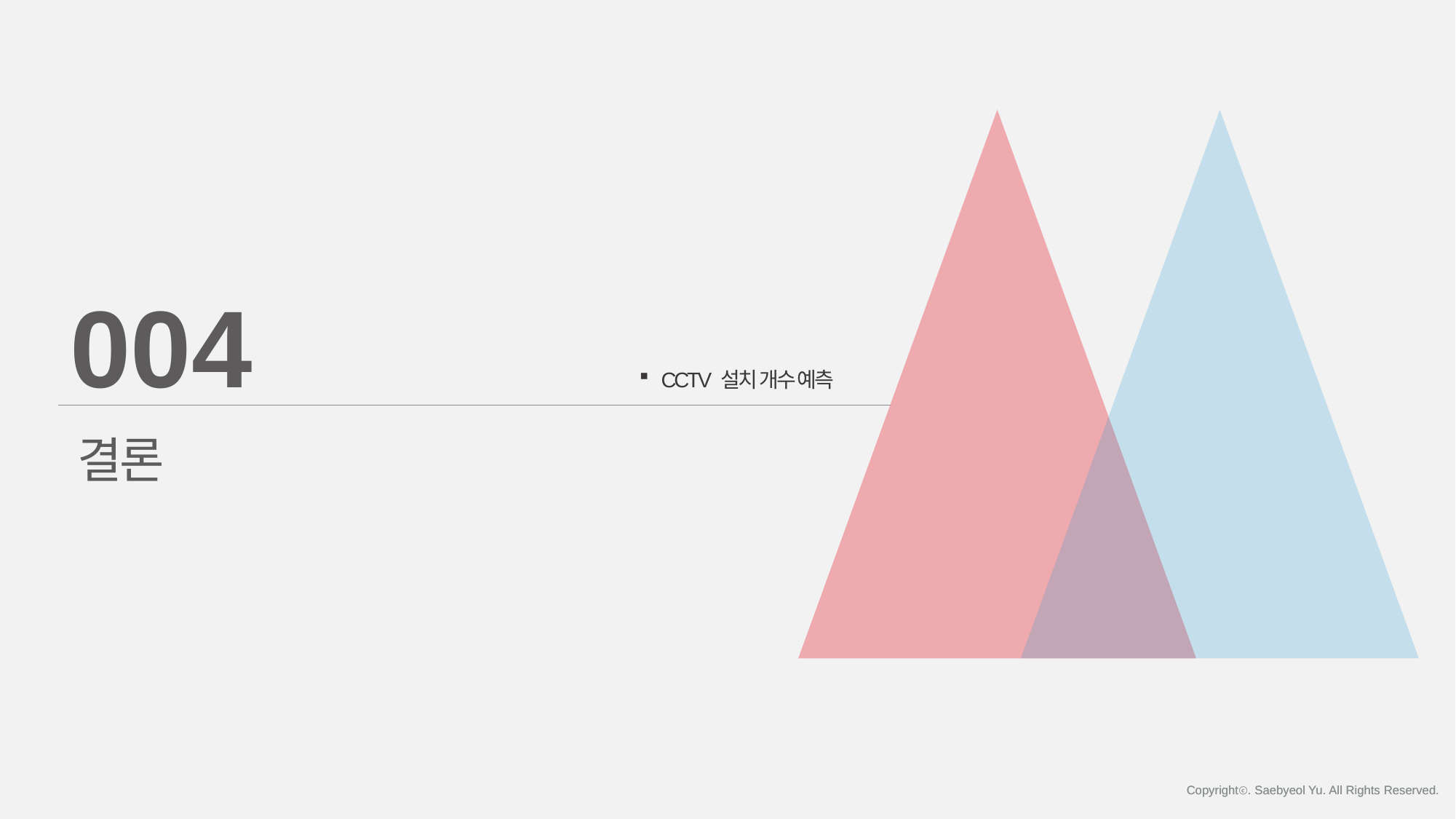

004
CCTV 설치 개수 예측
결론
Copyrightⓒ. Saebyeol Yu. All Rights Reserved.